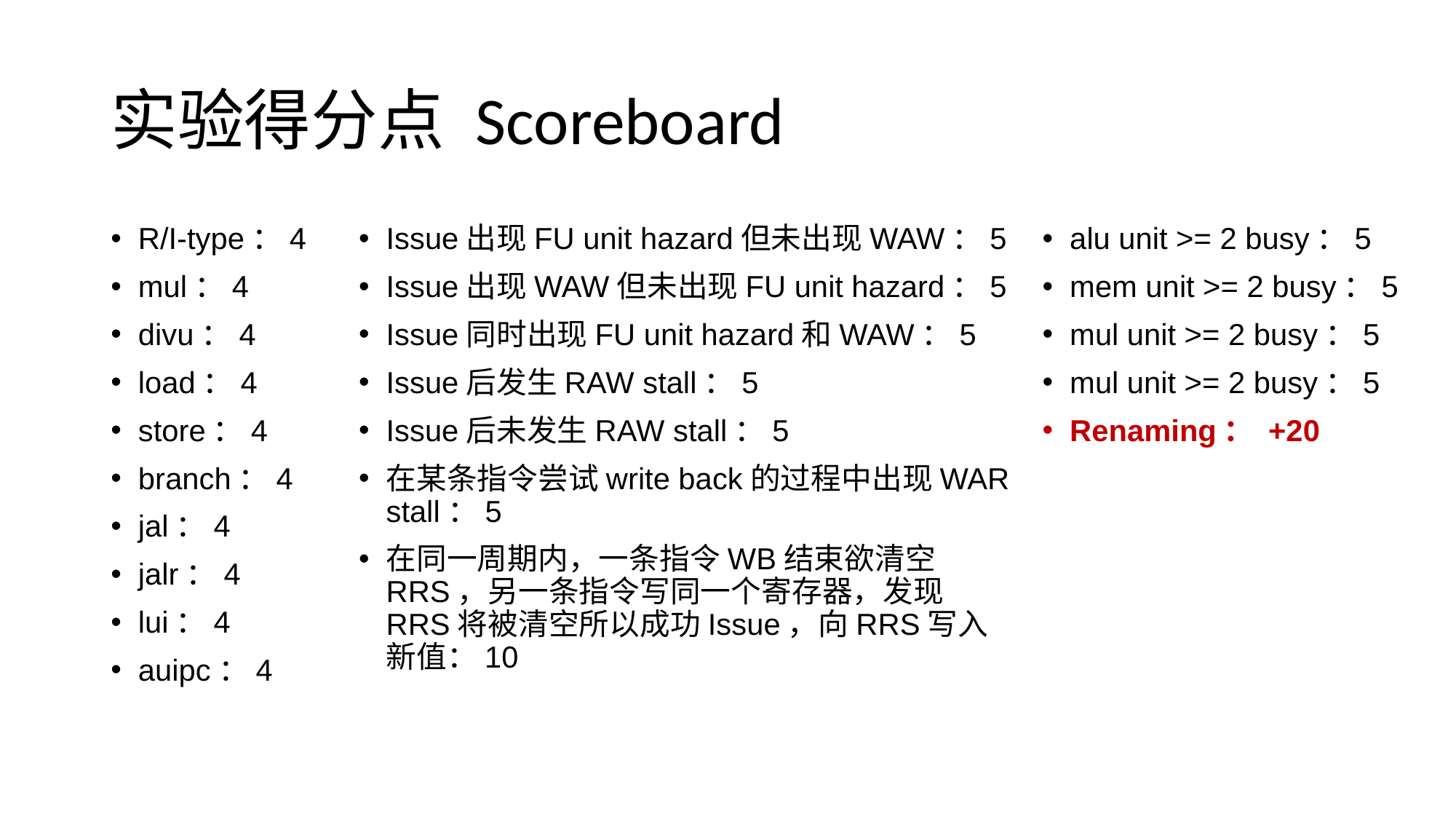

# 实验得分点 Scoreboard
R/I-type：4
mul：4
divu：4
load：4
store：4
branch：4
jal：4
jalr：4
lui：4
auipc：4
Issue出现FU unit hazard但未出现WAW：5
Issue出现WAW但未出现FU unit hazard：5
Issue同时出现FU unit hazard和WAW：5
Issue后发生RAW stall：5
Issue后未发生RAW stall：5
在某条指令尝试write back的过程中出现WAR stall：5
在同一周期内，一条指令WB结束欲清空RRS，另一条指令写同一个寄存器，发现RRS将被清空所以成功Issue，向RRS写入新值：10
alu unit >= 2 busy：5
mem unit >= 2 busy：5
mul unit >= 2 busy：5
mul unit >= 2 busy：5
Renaming： +20